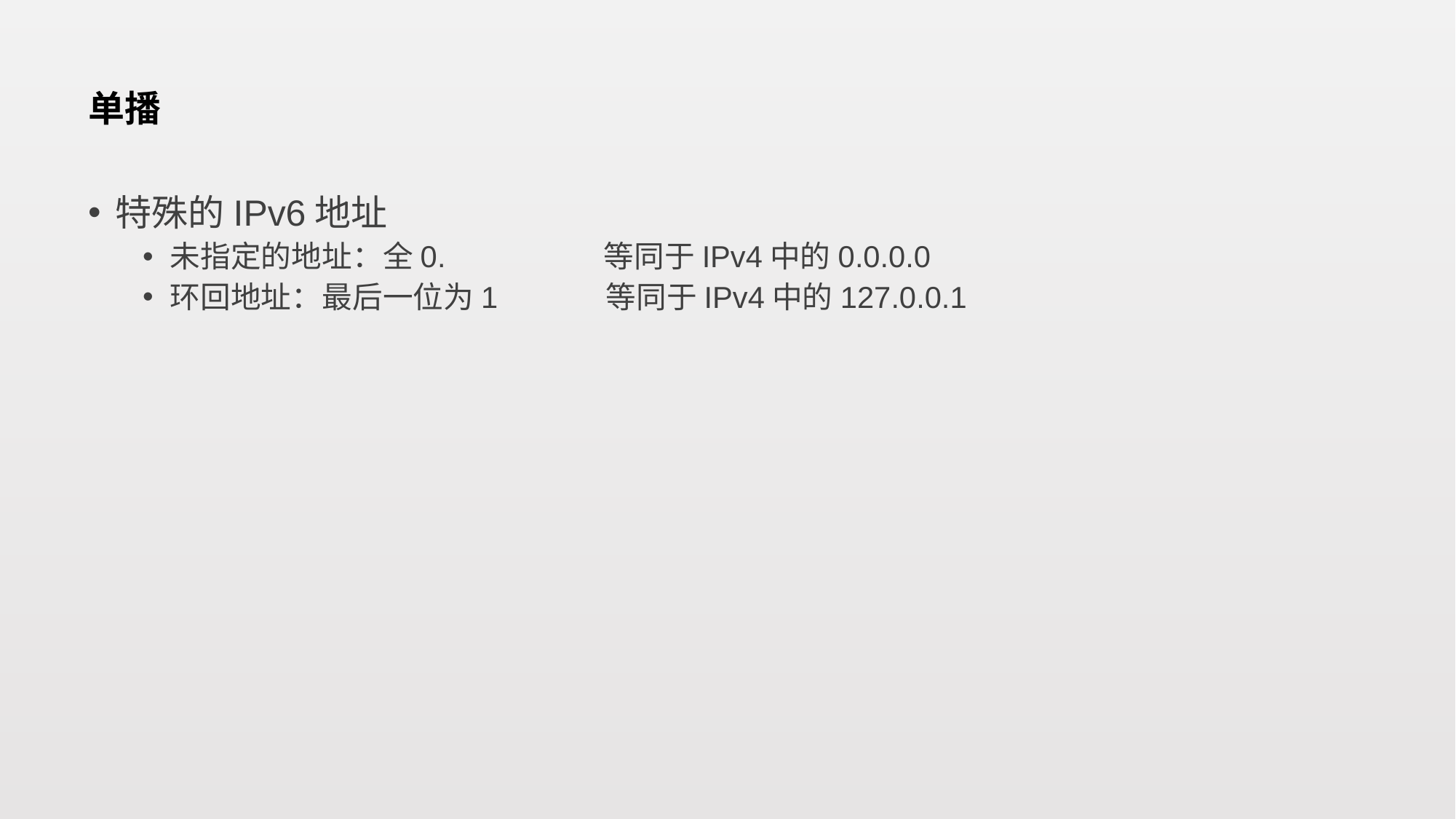

# 单播
特殊的IPv6地址
未指定的地址：全0.                  等同于IPv4中的0.0.0.0
环回地址：最后一位为1            等同于IPv4中的127.0.0.1